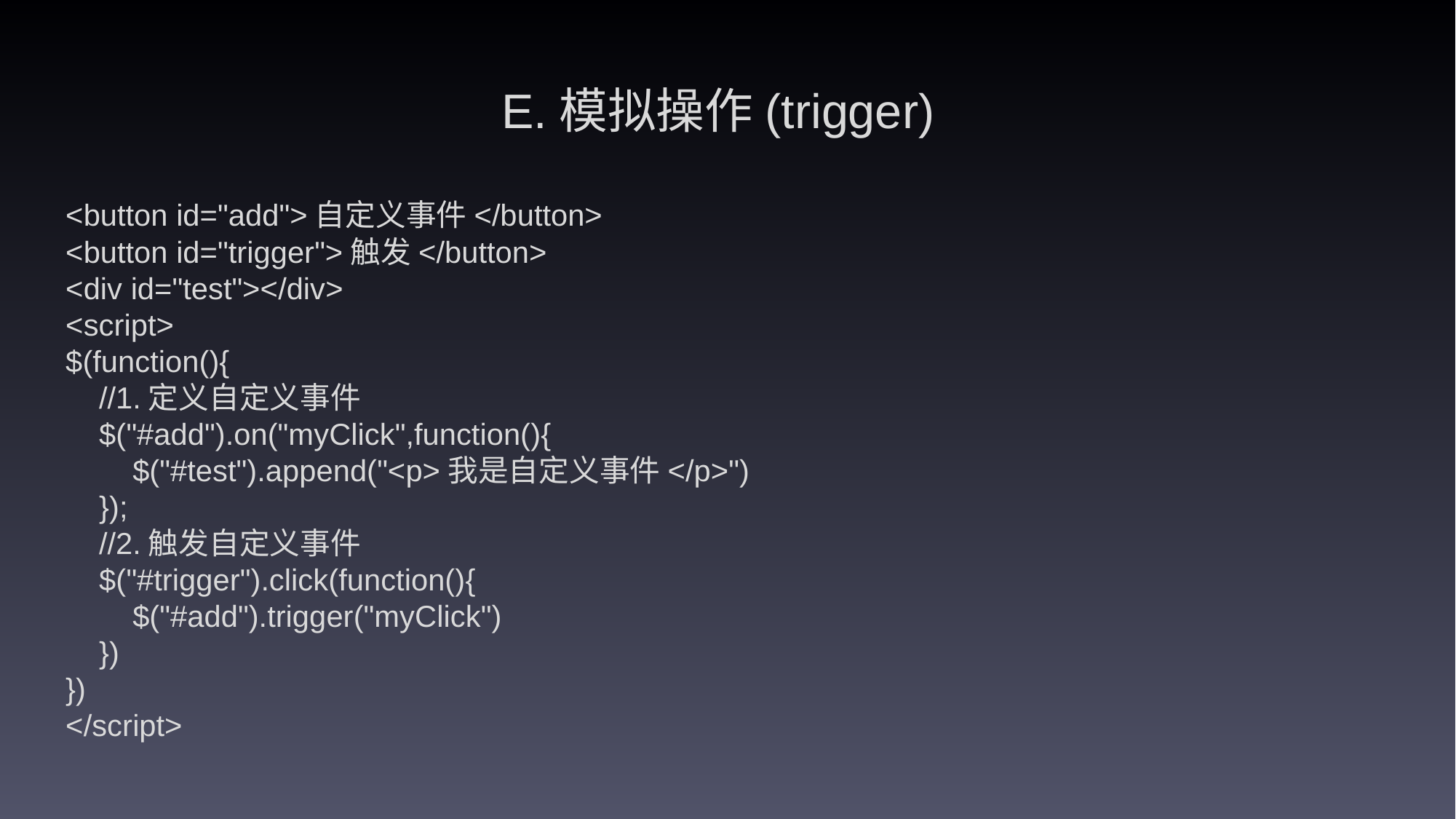

E.模拟操作(trigger)

<button id="add">自定义事件</button>
<button id="trigger">触发</button>
<div id="test"></div>
<script>
$(function(){
    //1.定义自定义事件
    $("#add").on("myClick",function(){
        $("#test").append("<p>我是自定义事件</p>")
    });
    //2.触发自定义事件
    $("#trigger").click(function(){
        $("#add").trigger("myClick")
    })
})
</script>